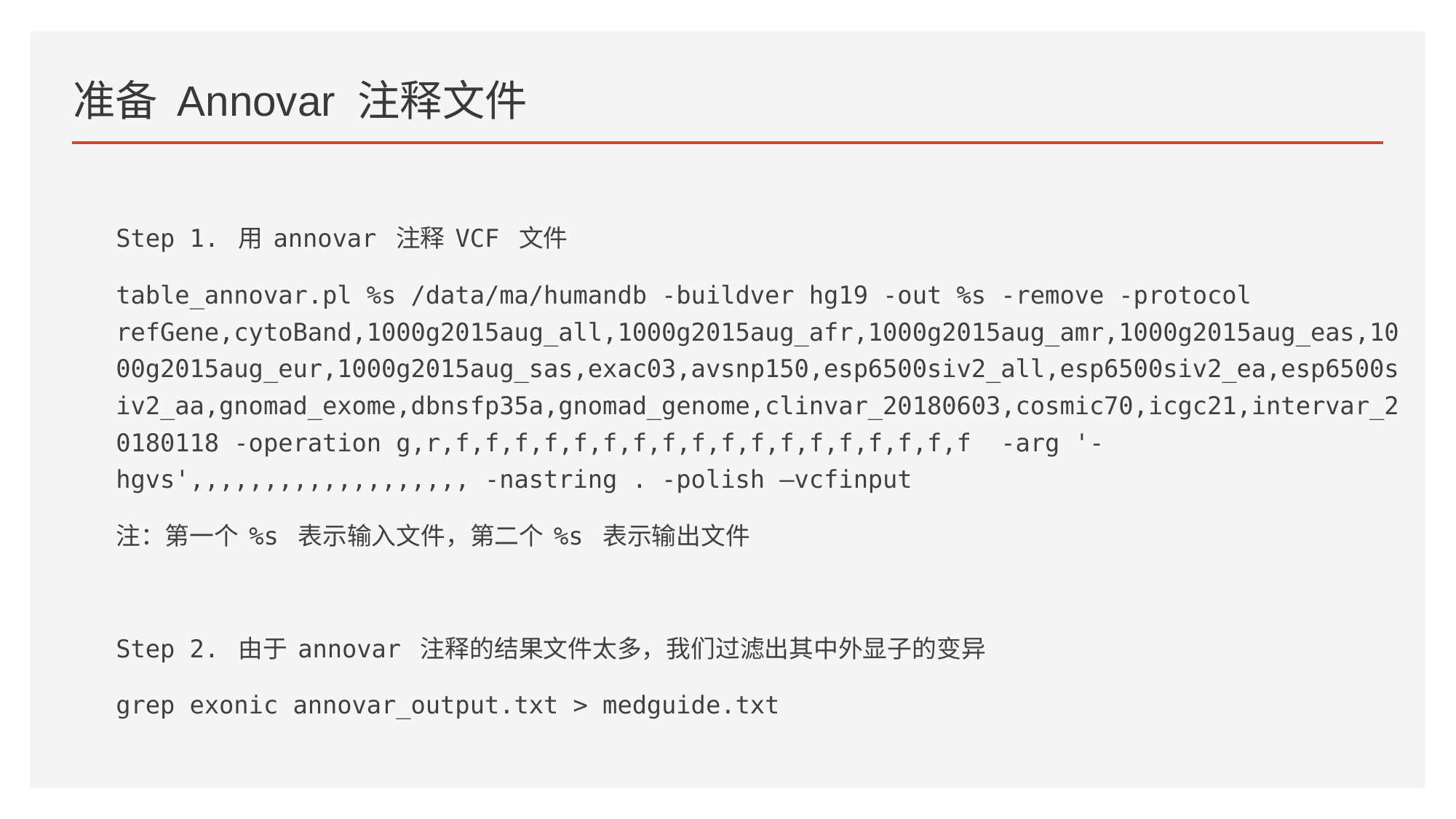

# 准备 Annovar 注释文件
Step 1. 用 annovar 注释 VCF 文件
table_annovar.pl %s /data/ma/humandb -buildver hg19 -out %s -remove -protocol refGene,cytoBand,1000g2015aug_all,1000g2015aug_afr,1000g2015aug_amr,1000g2015aug_eas,1000g2015aug_eur,1000g2015aug_sas,exac03,avsnp150,esp6500siv2_all,esp6500siv2_ea,esp6500siv2_aa,gnomad_exome,dbnsfp35a,gnomad_genome,clinvar_20180603,cosmic70,icgc21,intervar_20180118 -operation g,r,f,f,f,f,f,f,f,f,f,f,f,f,f,f,f,f,f,f  -arg '-hgvs',,,,,,,,,,,,,,,,,,, -nastring . -polish –vcfinput
注：第一个 %s 表示输入文件，第二个 %s 表示输出文件

Step 2. 由于 annovar 注释的结果文件太多，我们过滤出其中外显子的变异
grep exonic annovar_output.txt > medguide.txt